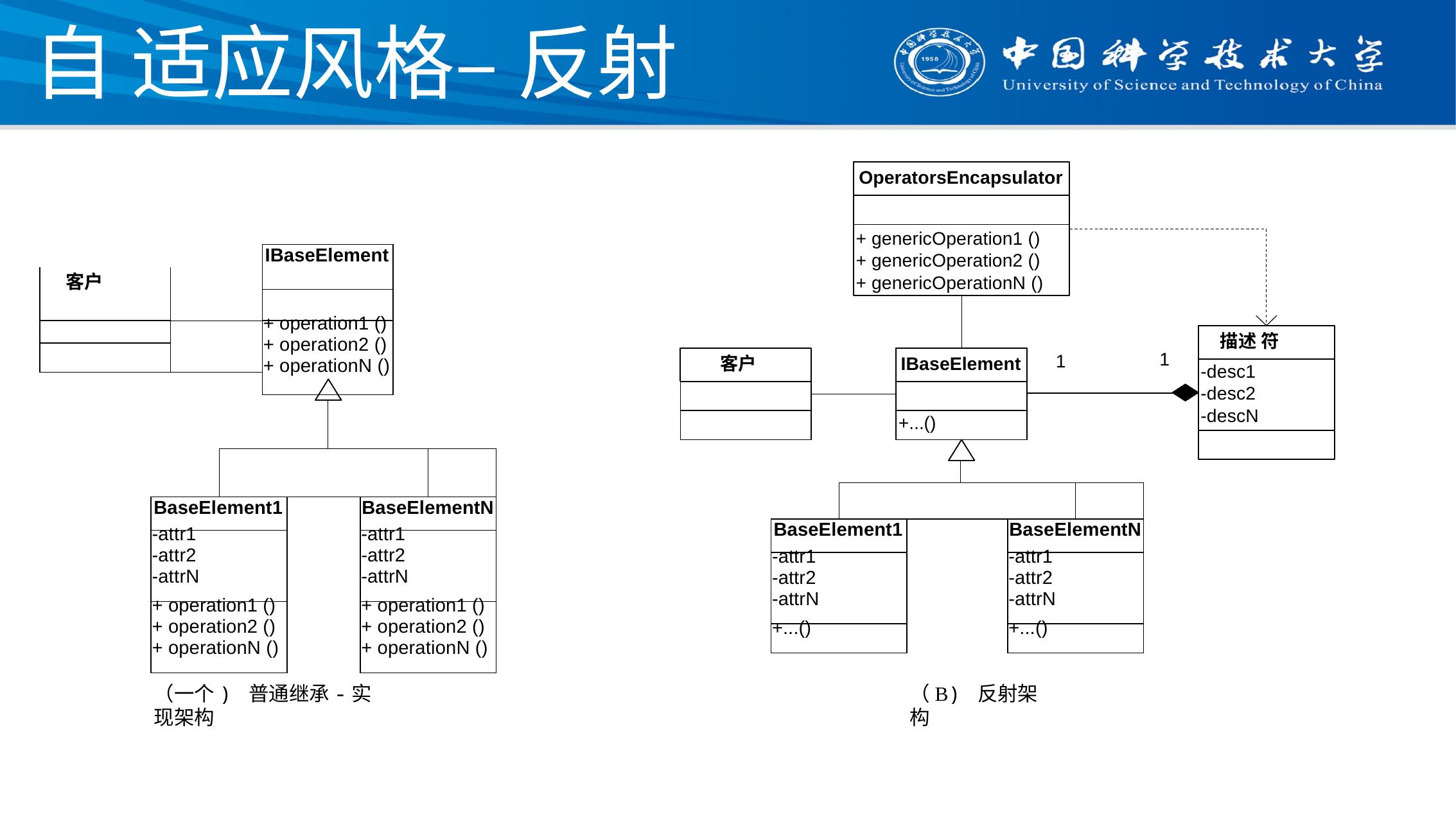

# 自 适应风格– 反射

OperatorsEncapsulator

+ genericOperation1 ()
+ genericOperation2 ()
+ genericOperationN ()

|  |  | IBaseElement |
| --- | --- | --- |
| 客户 |  |  |
|  |  |  |
|  |  | + operation1 () + operation2 () + operationN () |
|  |  |  |
|  |  |  |

描述 符
1

1
客户
IBaseElement

-desc1
-desc2
-descN

|  |  |  |  |  |  |
| --- | --- | --- | --- | --- | --- |
|  |  |  |  |  |  |
| BaseElement1 |  |  |  | BaseElementN |  |
| -attr1 -attr2 -attrN |  |  |  | -attr1 -attr2 -attrN |  |
| + operation1 () + operation2 () + operationN () |  |  |  | + operation1 () + operation2 () + operationN () |  |

+...()

|  |  |  |  |  |  |
| --- | --- | --- | --- | --- | --- |
|  |  |  |  |  |  |
| BaseElement1 |  |  |  | BaseElementN |  |
| -attr1 -attr2 -attrN |  |  |  | -attr1 -attr2 -attrN |  |
| +...() |  |  |  | +...() |  |
（一个) 普通继承-实现架构
（B) 反射架构